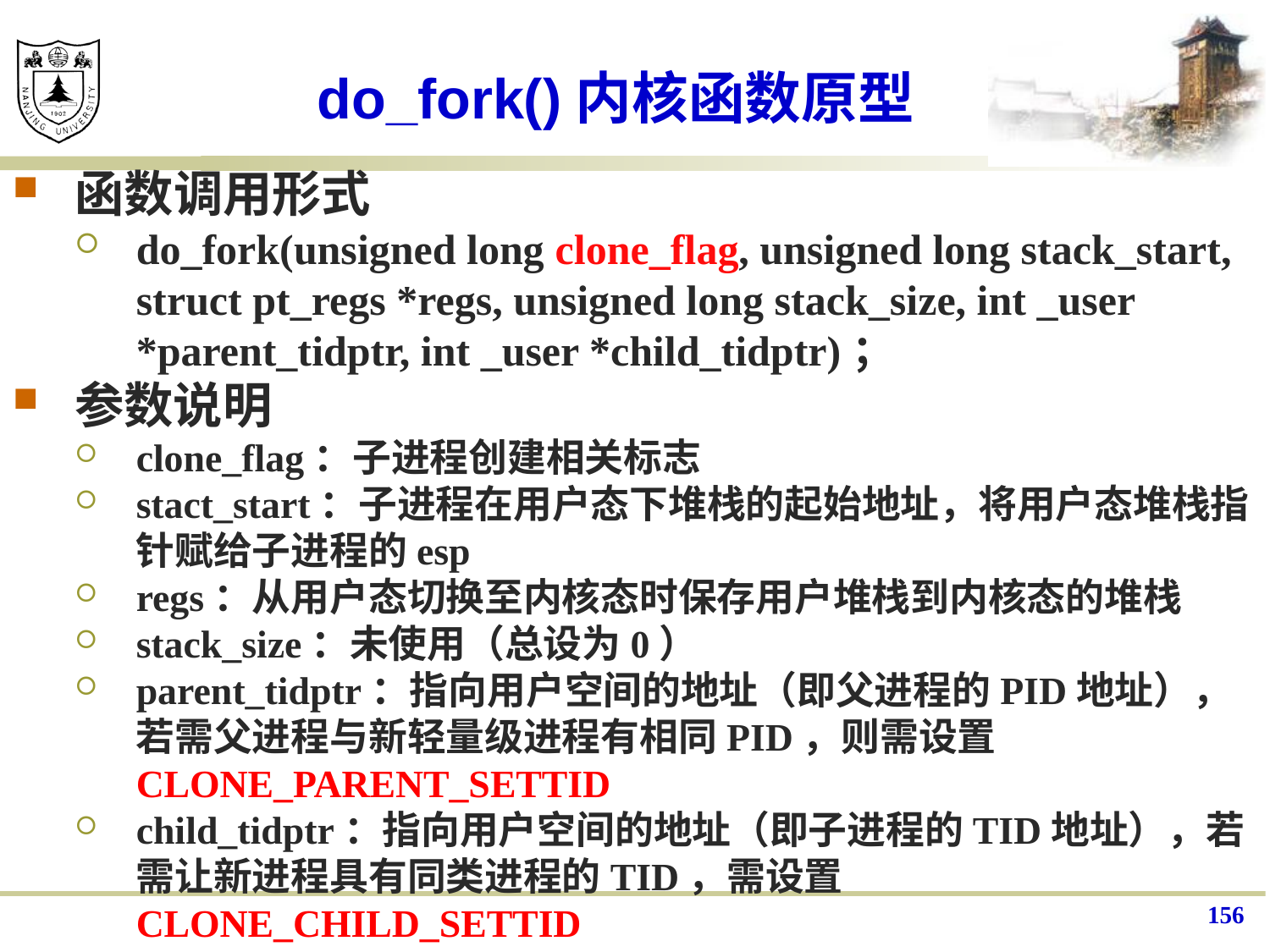

# do_fork()内核函数原型
函数调用形式
do_fork(unsigned long clone_flag, unsigned long stack_start, struct pt_regs *regs, unsigned long stack_size, int _user *parent_tidptr, int _user *child_tidptr)；
参数说明
clone_flag：子进程创建相关标志
stact_start：子进程在用户态下堆栈的起始地址，将用户态堆栈指针赋给子进程的esp
regs：从用户态切换至内核态时保存用户堆栈到内核态的堆栈
stack_size：未使用（总设为0）
parent_tidptr：指向用户空间的地址（即父进程的PID地址），若需父进程与新轻量级进程有相同PID，则需设置CLONE_PARENT_SETTID
child_tidptr：指向用户空间的地址（即子进程的TID地址），若需让新进程具有同类进程的TID，需设置CLONE_CHILD_SETTID
156